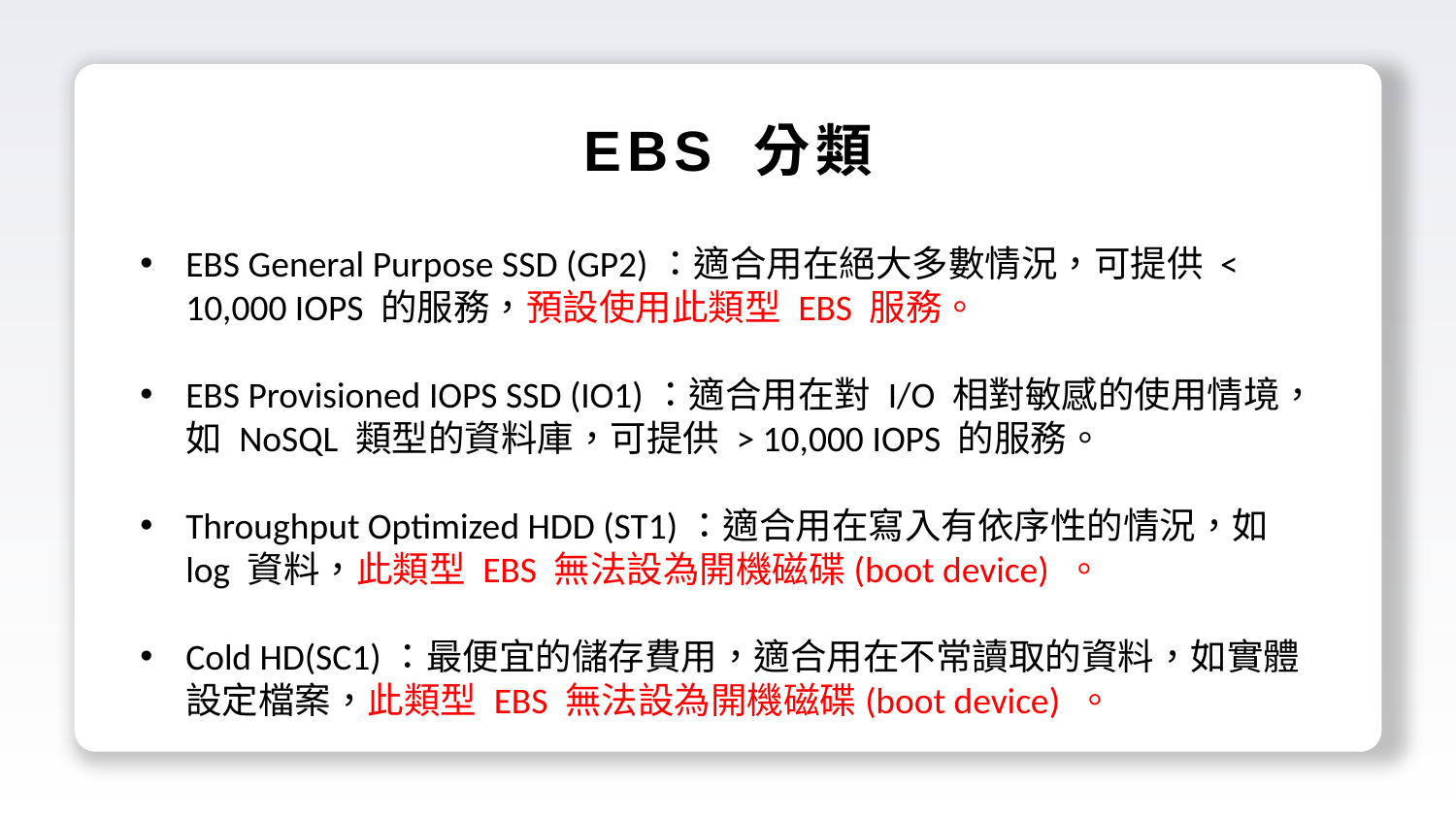

EBS 分類
EBS General Purpose SSD (GP2)：適合用在絕大多數情況，可提供 < 10,000 IOPS 的服務，預設使用此類型 EBS 服務。

EBS Provisioned IOPS SSD (IO1)：適合用在對 I/O 相對敏感的使用情境，如 NoSQL 類型的資料庫，可提供 > 10,000 IOPS 的服務。

Throughput Optimized HDD (ST1)：適合用在寫入有依序性的情況，如 log 資料，此類型 EBS 無法設為開機磁碟(boot device) 。

Cold HD(SC1)：最便宜的儲存費用，適合用在不常讀取的資料，如實體設定檔案，此類型 EBS 無法設為開機磁碟(boot device) 。